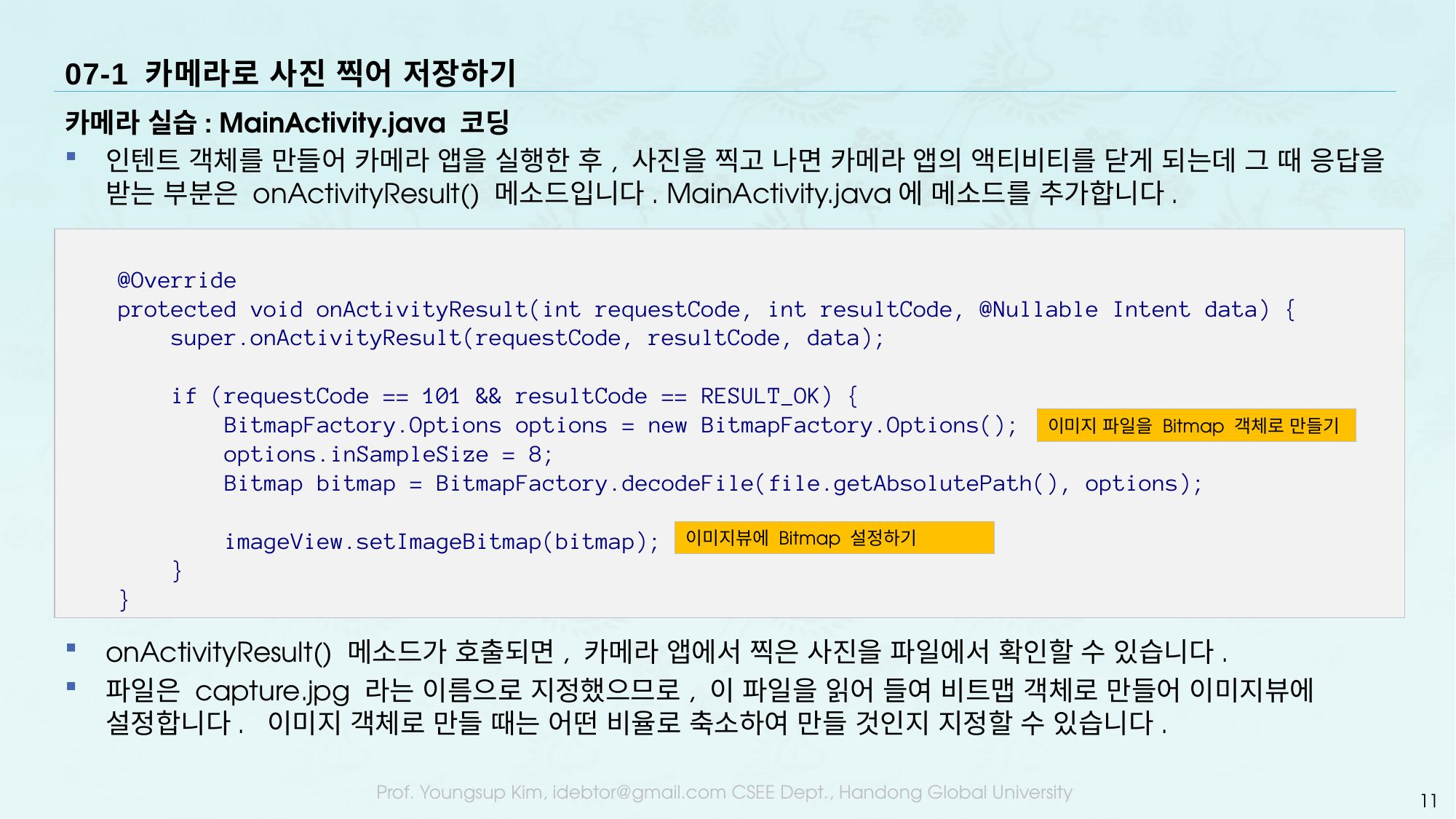

# 07-1 카메라로 사진 찍어 저장하기
카메라 실습: MainActivity.java 코딩
인텐트 객체를 만들어 카메라 앱을 실행한 후, 사진을 찍고 나면 카메라 앱의 액티비티를 닫게 되는데 그 때 응답을 받는 부분은 onActivityResult() 메소드입니다. MainActivity.java에 메소드를 추가합니다.

onActivityResult() 메소드가 호출되면, 카메라 앱에서 찍은 사진을 파일에서 확인할 수 있습니다.
파일은 capture.jpg 라는 이름으로 지정했으므로, 이 파일을 읽어 들여 비트맵 객체로 만들어 이미지뷰에 설정합니다.  이미지 객체로 만들 때는 어떤 비율로 축소하여 만들 것인지 지정할 수 있습니다.

    @Override
    protected void onActivityResult(int requestCode, int resultCode, @Nullable Intent data) {
        super.onActivityResult(requestCode, resultCode, data);

        if (requestCode == 101 && resultCode == RESULT_OK) {
            BitmapFactory.Options options = new BitmapFactory.Options();
            options.inSampleSize = 8;
            Bitmap bitmap = BitmapFactory.decodeFile(file.getAbsolutePath(), options);

            imageView.setImageBitmap(bitmap);
        }
    }
이미지 파일을 Bitmap 객체로 만들기
이미지뷰에 Bitmap 설정하기
11